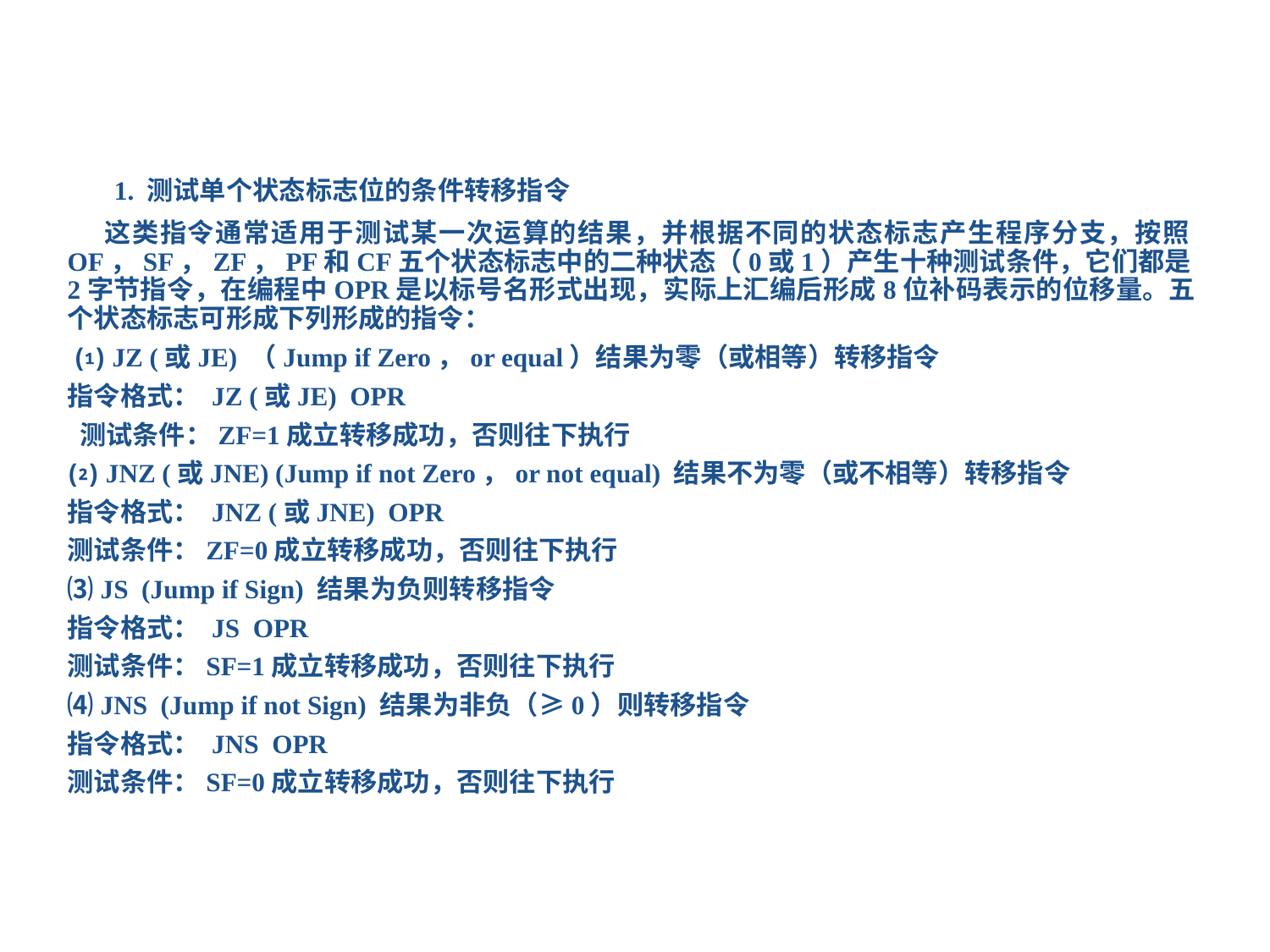

1. 测试单个状态标志位的条件转移指令
    这类指令通常适用于测试某一次运算的结果，并根据不同的状态标志产生程序分支，按照OF，SF，ZF，PF和CF五个状态标志中的二种状态（0或1）产生十种测试条件，它们都是2字节指令，在编程中OPR是以标号名形式出现，实际上汇编后形成8位补码表示的位移量。五个状态标志可形成下列形成的指令：
 ⑴ JZ (或JE) （Jump if Zero，or equal）结果为零（或相等）转移指令
指令格式： JZ (或JE)  OPR
 测试条件：ZF=1成立转移成功，否则往下执行
⑵ JNZ (或JNE) (Jump if not Zero，or not equal) 结果不为零（或不相等）转移指令
指令格式： JNZ (或JNE)  OPR
测试条件：ZF=0成立转移成功，否则往下执行
⑶ JS  (Jump if Sign) 结果为负则转移指令
指令格式： JS  OPR
测试条件：SF=1成立转移成功，否则往下执行
⑷ JNS  (Jump if not Sign) 结果为非负（≥0）则转移指令
指令格式： JNS  OPR
测试条件：SF=0成立转移成功，否则往下执行